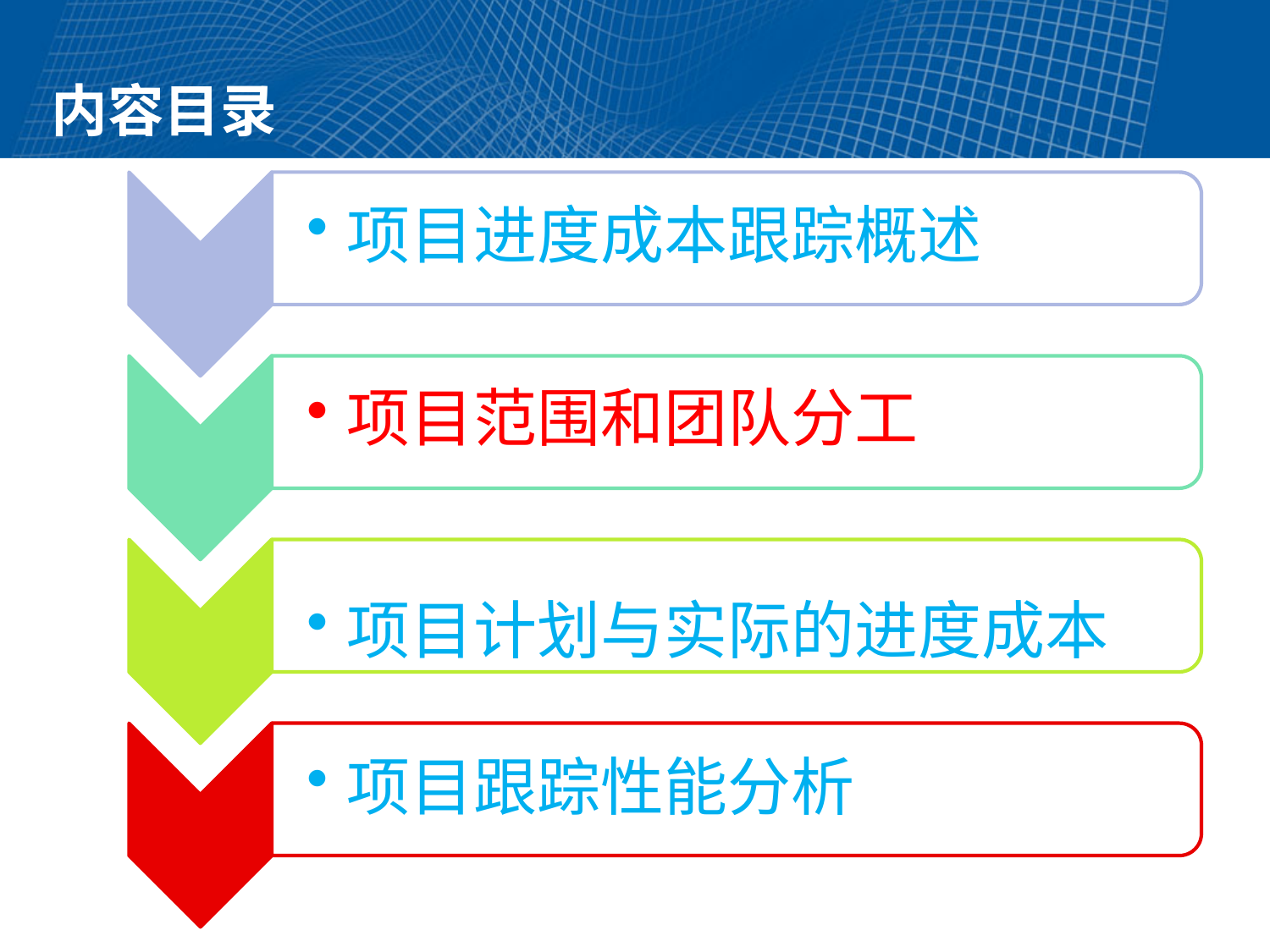

# 内容目录

项目进度成本跟踪概述

项目范围和团队分工

项目计划与实际的进度成本

项目跟踪性能分析